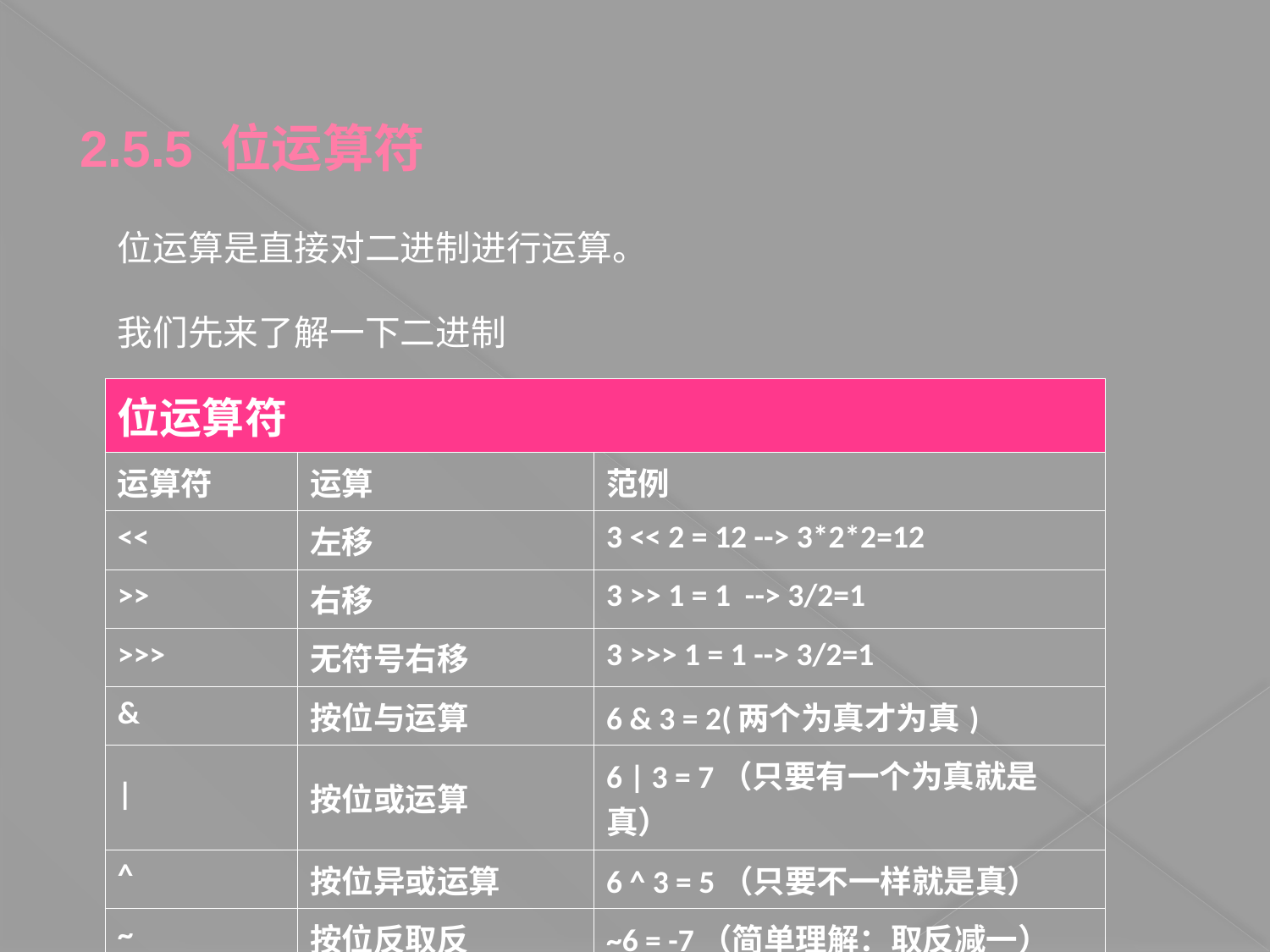

2.5.5 位运算符
位运算是直接对二进制进行运算。

我们先来了解一下二进制
| 位运算符 |  |  |
| --- | --- | --- |
| 运算符 | 运算 | 范例 |
| << | 左移 | 3 << 2 = 12 --> 3\*2\*2=12 |
| >> | 右移 | 3 >> 1 = 1 --> 3/2=1 |
| >>> | 无符号右移 | 3 >>> 1 = 1 --> 3/2=1 |
| & | 按位与运算 | 6 & 3 = 2(两个为真才为真) |
| | | 按位或运算 | 6 | 3 = 7（只要有一个为真就是真） |
| ^ | 按位异或运算 | 6 ^ 3 = 5（只要不一样就是真） |
| ~ | 按位反取反 | ~6 = -7（简单理解：取反减一） |